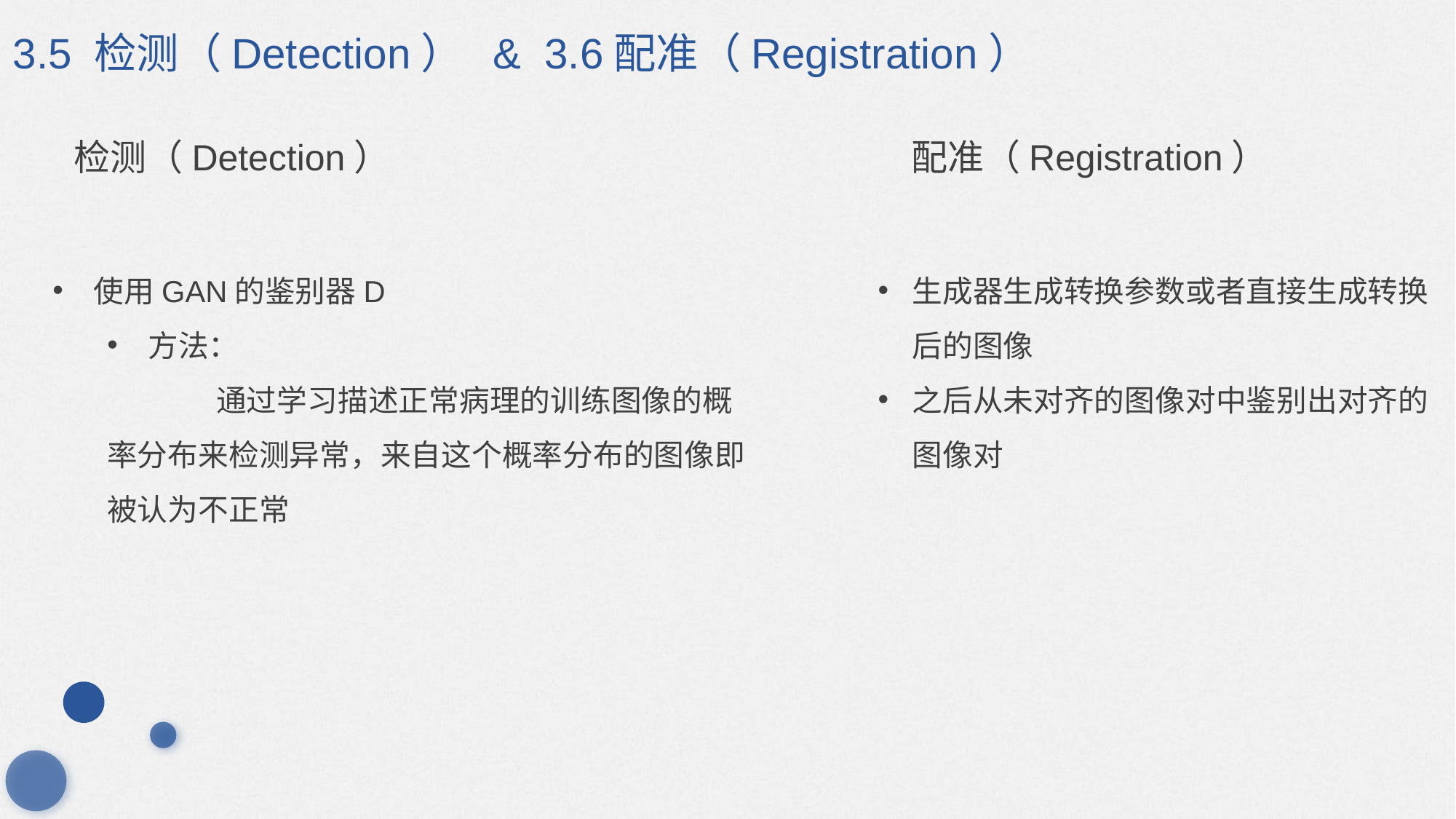

3.5 检测（Detection）  &  3.6配准（Registration）
检测（Detection）
配准（Registration）
使用GAN的鉴别器D
方法：
	通过学习描述正常病理的训练图像的概率分布来检测异常，来自这个概率分布的图像即被认为不正常
生成器生成转换参数或者直接生成转换后的图像
之后从未对齐的图像对中鉴别出对齐的图像对